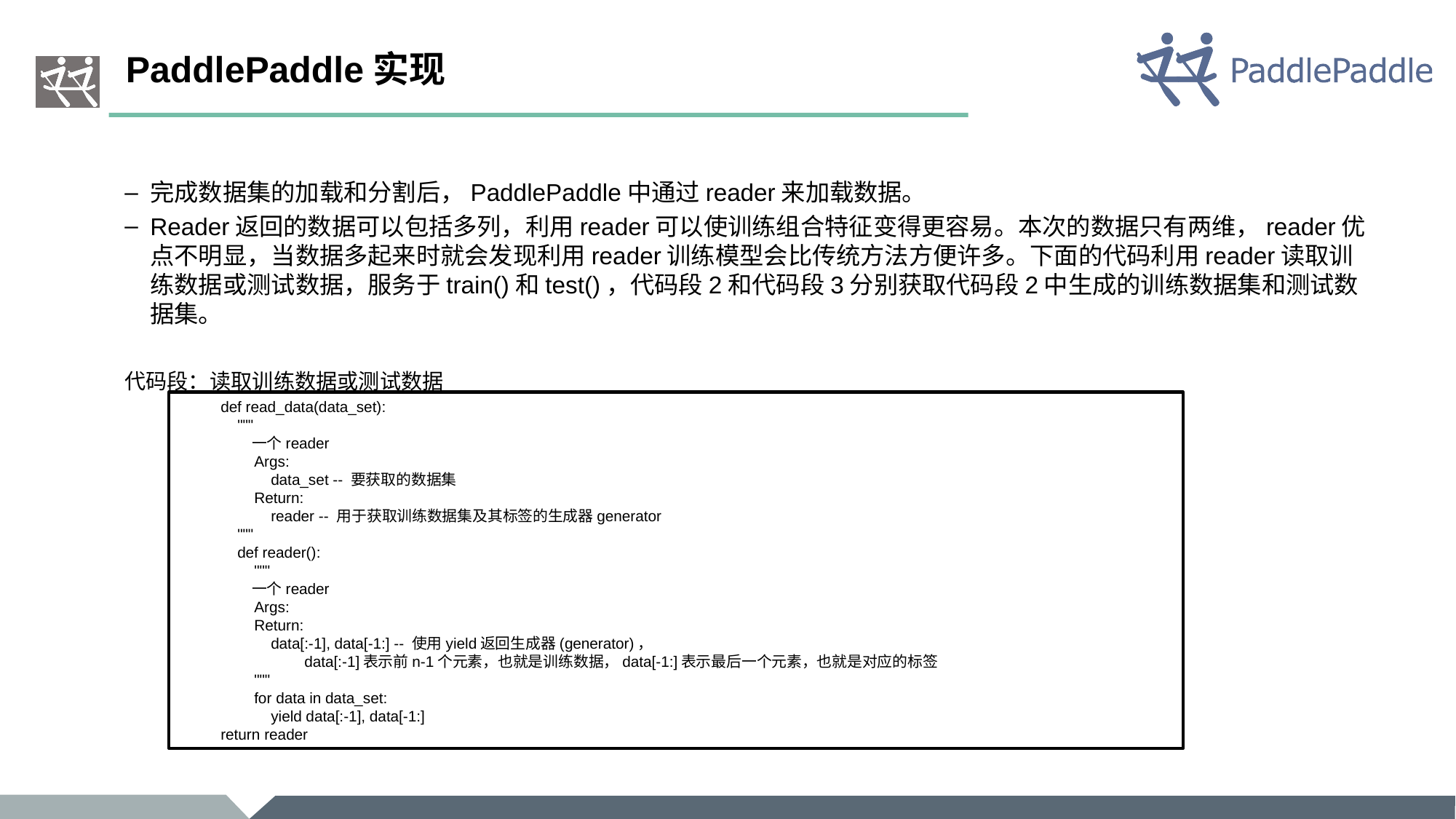

# PaddlePaddle实现

完成数据集的加载和分割后，PaddlePaddle中通过reader来加载数据。
Reader返回的数据可以包括多列，利用reader可以使训练组合特征变得更容易。本次的数据只有两维，reader优点不明显，当数据多起来时就会发现利用reader训练模型会比传统方法方便许多。下面的代码利用reader读取训练数据或测试数据，服务于train()和test()，代码段2和代码段3分别获取代码段2中生成的训练数据集和测试数据集。

代码段：读取训练数据或测试数据

def read_data(data_set):
    """
        一个reader
        Args:
            data_set -- 要获取的数据集
        Return:
            reader -- 用于获取训练数据集及其标签的生成器generator
    """
    def reader():
        """
        一个reader
        Args:
        Return:
            data[:-1], data[-1:] -- 使用yield返回生成器(generator)，
                    data[:-1]表示前n-1个元素，也就是训练数据，data[-1:]表示最后一个元素，也就是对应的标签
        """
        for data in data_set:
            yield data[:-1], data[-1:]
return reader